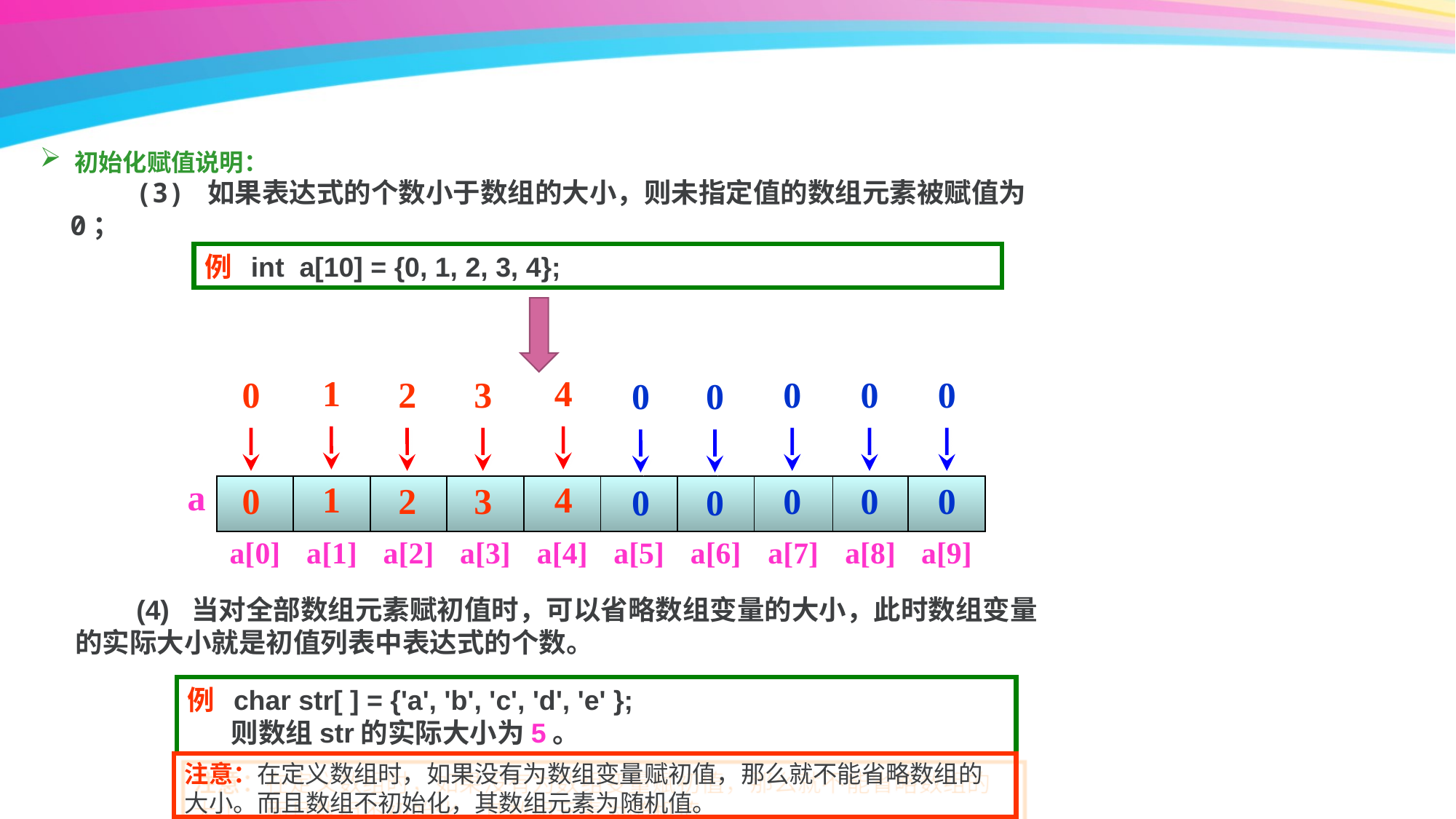

初始化赋值说明：
    (3) 如果表达式的个数小于数组的大小，则未指定值的数组元素被赋值为0；
例  int  a[10] = {0, 1, 2, 3, 4};

1
4
0
2
3
0
0
0
|  |  |  |  |  |  |  |  |  |  |
| --- | --- | --- | --- | --- | --- | --- | --- | --- | --- |
|  |  |  |  |  |  |  |  |  |  |
|  |  |  |  |  |  |  |  |  |  |
| a[0] | a[1] | a[2] | a[3] | a[4] | a[5] | a[6] | a[7] | a[8] | a[9] |
0
0

a
1
4
0
2
3
0
0
0
0
0
        (4)  当对全部数组元素赋初值时，可以省略数组变量的大小，此时数组变量的实际大小就是初值列表中表达式的个数。
例  char str[ ] = {'a', 'b', 'c', 'd', 'e' };
      则数组str的实际大小为5。
注意：在定义数组时，如果没有为数组变量赋初值，那么就不能省略数组的大小。而且数组不初始化，其数组元素为随机值。